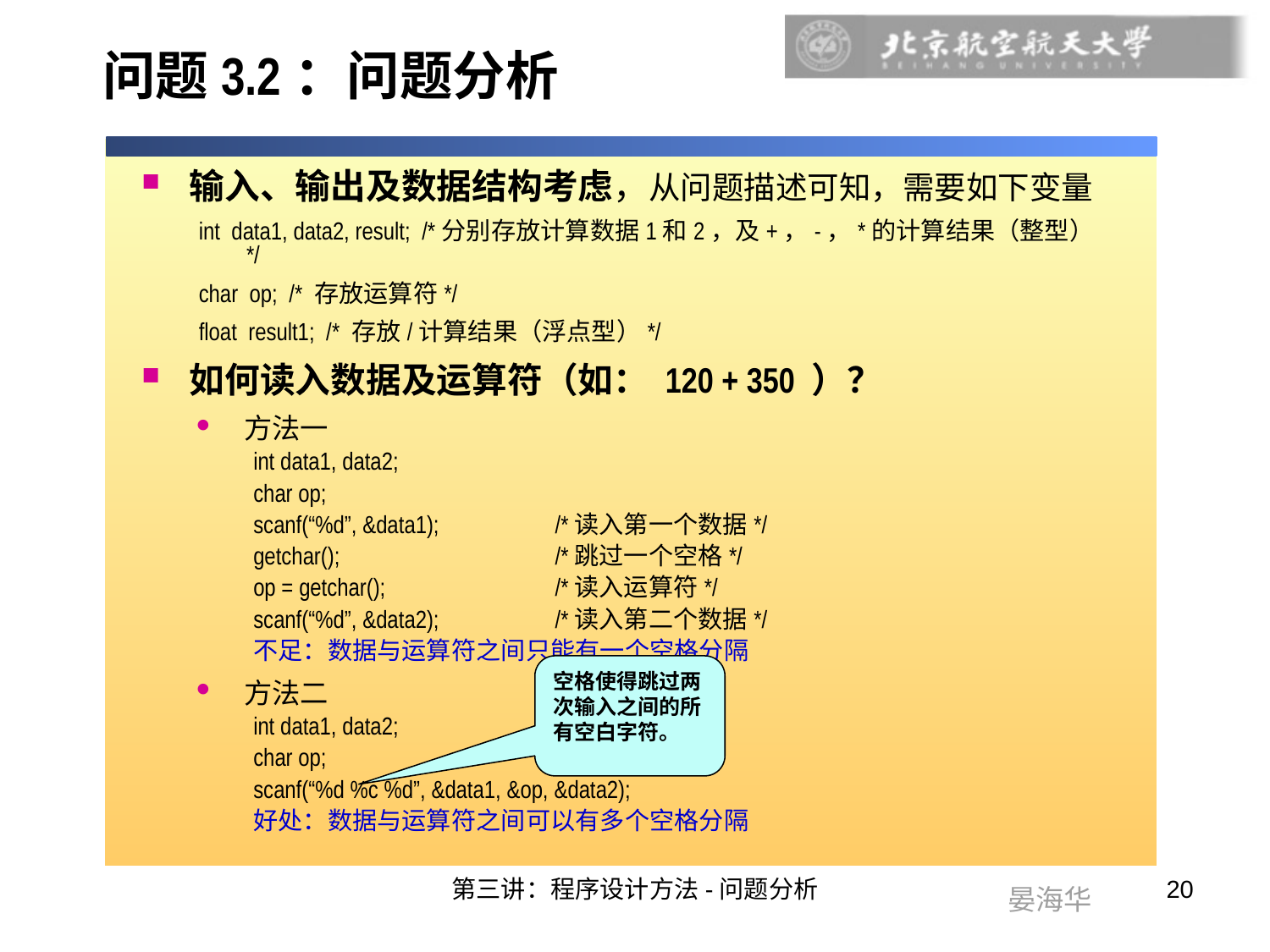

# 问题3.2：问题分析
输入、输出及数据结构考虑，从问题描述可知，需要如下变量
int  data1, data2, result;  /*分别存放计算数据1和2，及+，-，*的计算结果（整型）*/
char  op;  /* 存放运算符*/
float  result1;  /* 存放/计算结果（浮点型）*/
如何读入数据及运算符（如： 120 + 350 ）？
方法一
int data1, data2;
char op;
scanf(“%d”, &data1);  	/*读入第一个数据*/
getchar();		/*跳过一个空格*/
op = getchar();		/*读入运算符*/
scanf(“%d”, &data2);	/*读入第二个数据*/
不足：数据与运算符之间只能有一个空格分隔
方法二
int data1, data2;
char op;
scanf(“%d %c %d”, &data1, &op, &data2);
好处：数据与运算符之间可以有多个空格分隔
空格使得跳过两次输入之间的所有空白字符。
第三讲：程序设计方法-问题分析
20